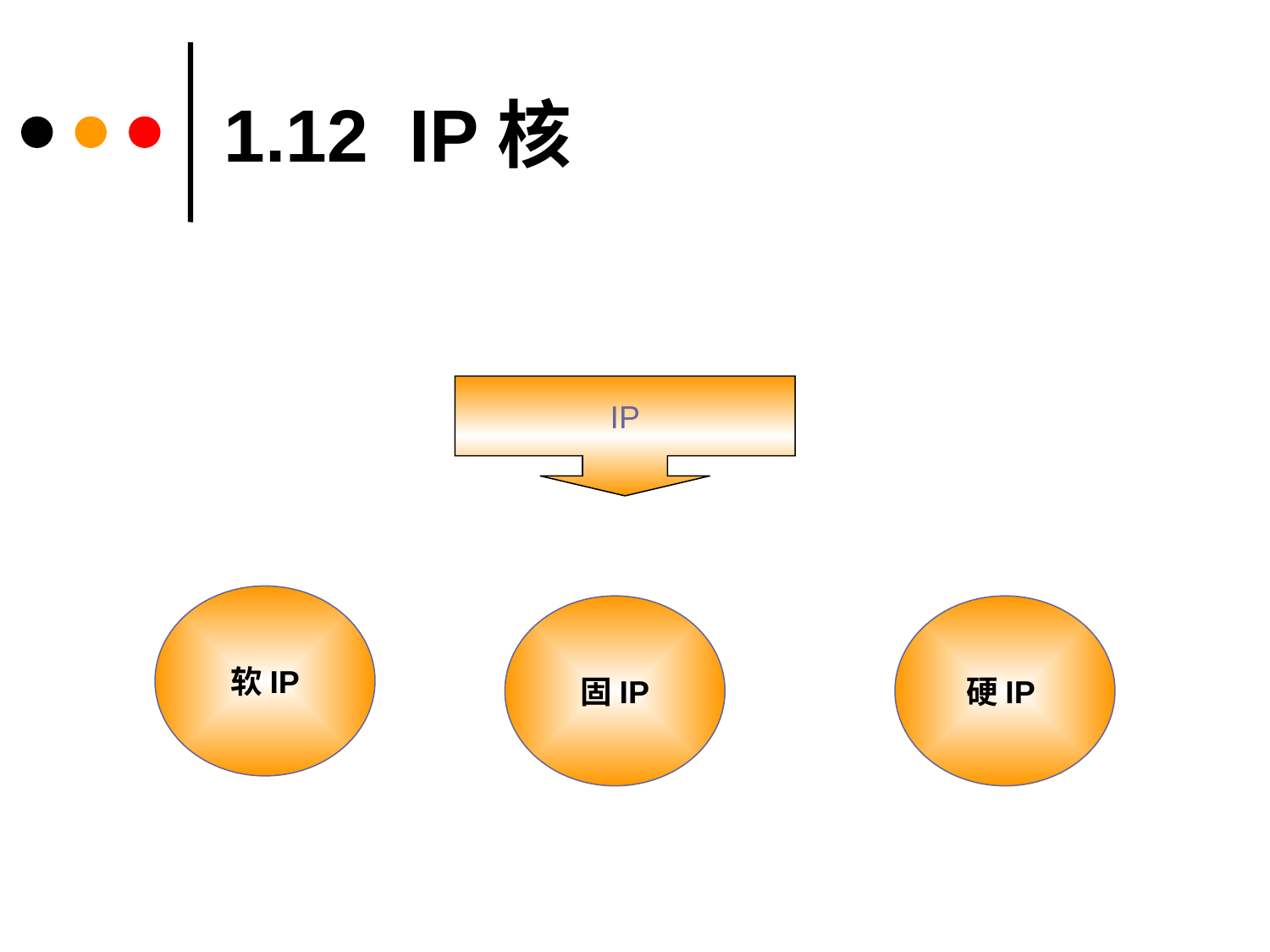

# 1.12  IP核
IP
软IP
固IP
硬IP